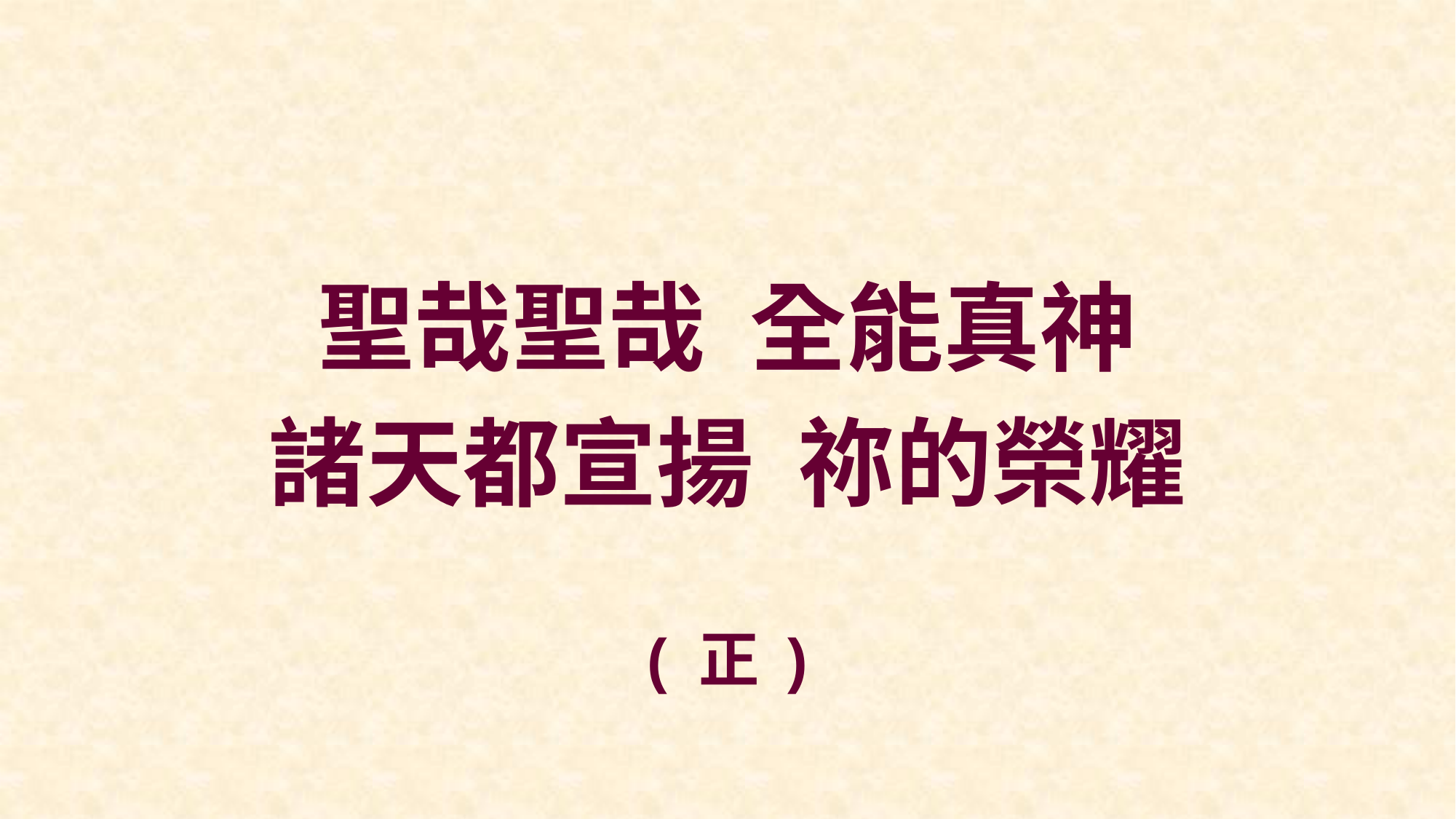

聖哉聖哉  全能真神
諸天都宣揚  祢的榮耀
( 正 )